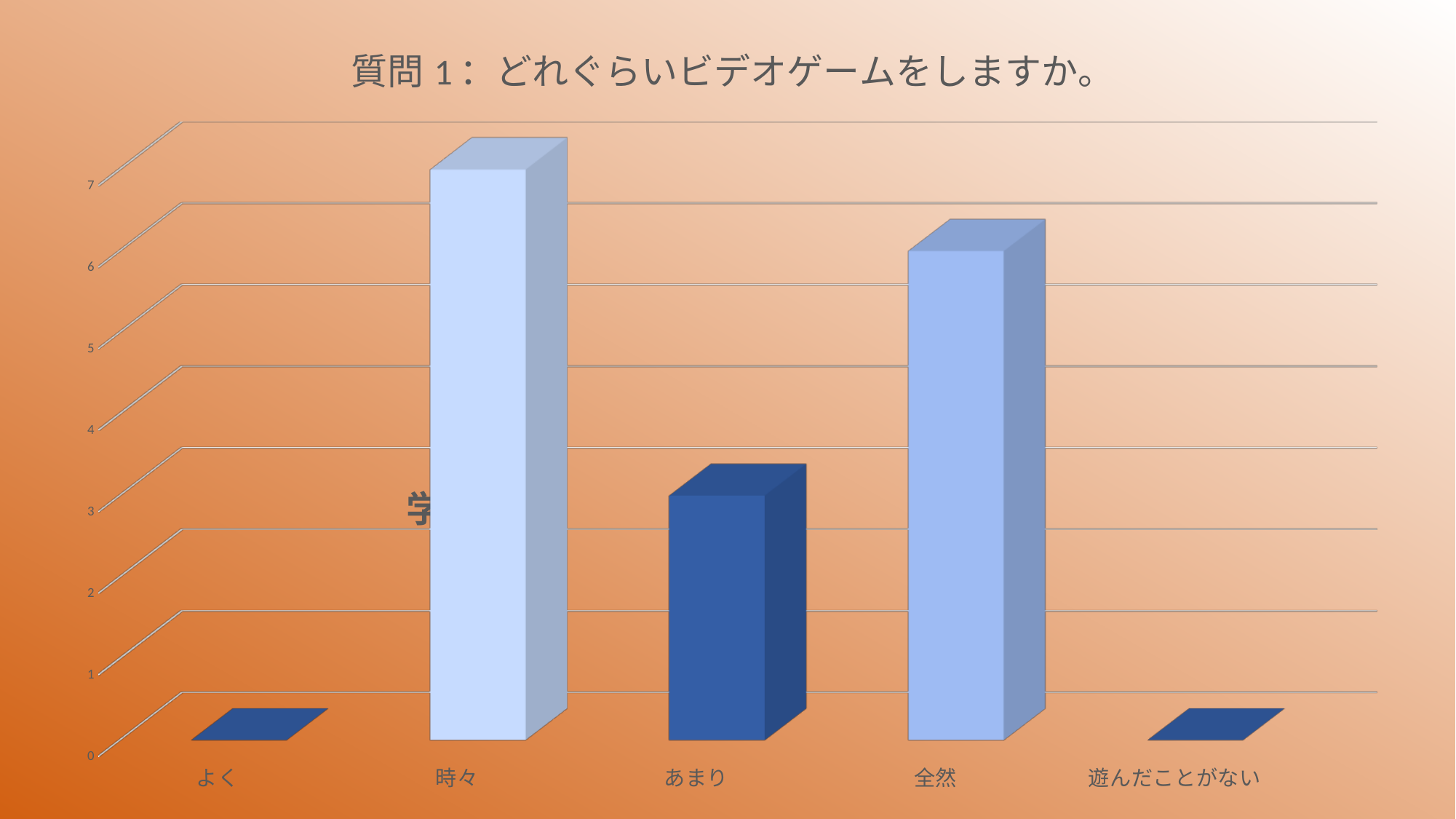

[unsupported chart]

[unsupported chart]

### Chart: 学年

| Category |
|---|